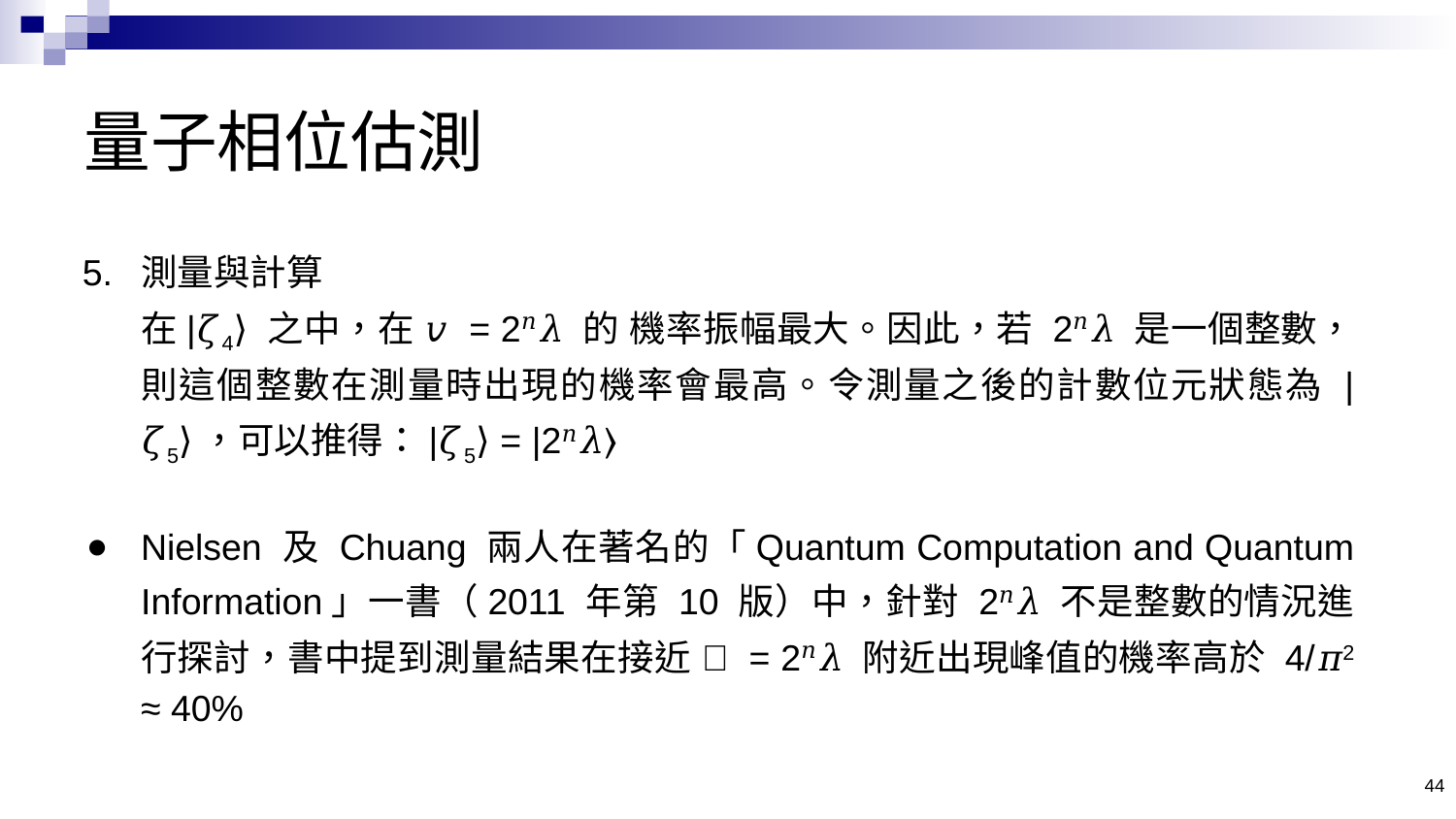

# 量子相位估測
測量與計算
在|𝜁4⟩ 之中，在 𝑣 = 2𝑛𝜆 的 機率振幅最大。因此，若 2𝑛𝜆 是一個整數，則這個整數在測量時出現的機率會最高。令測量之後的計數位元狀態為 |𝜁5⟩，可以推得：|𝜁5⟩ = |2𝑛𝜆⟩

Nielsen 及 Chuang 兩人在著名的「Quantum Computation and Quantum Information」一書（2011 年第 10 版）中，針對 2𝑛𝜆 不是整數的情況進行探討，書中提到測量結果在接近 𝑥 = 2𝑛𝜆 附近出現峰值的機率高於 4/𝜋2 ≈ 40%

44